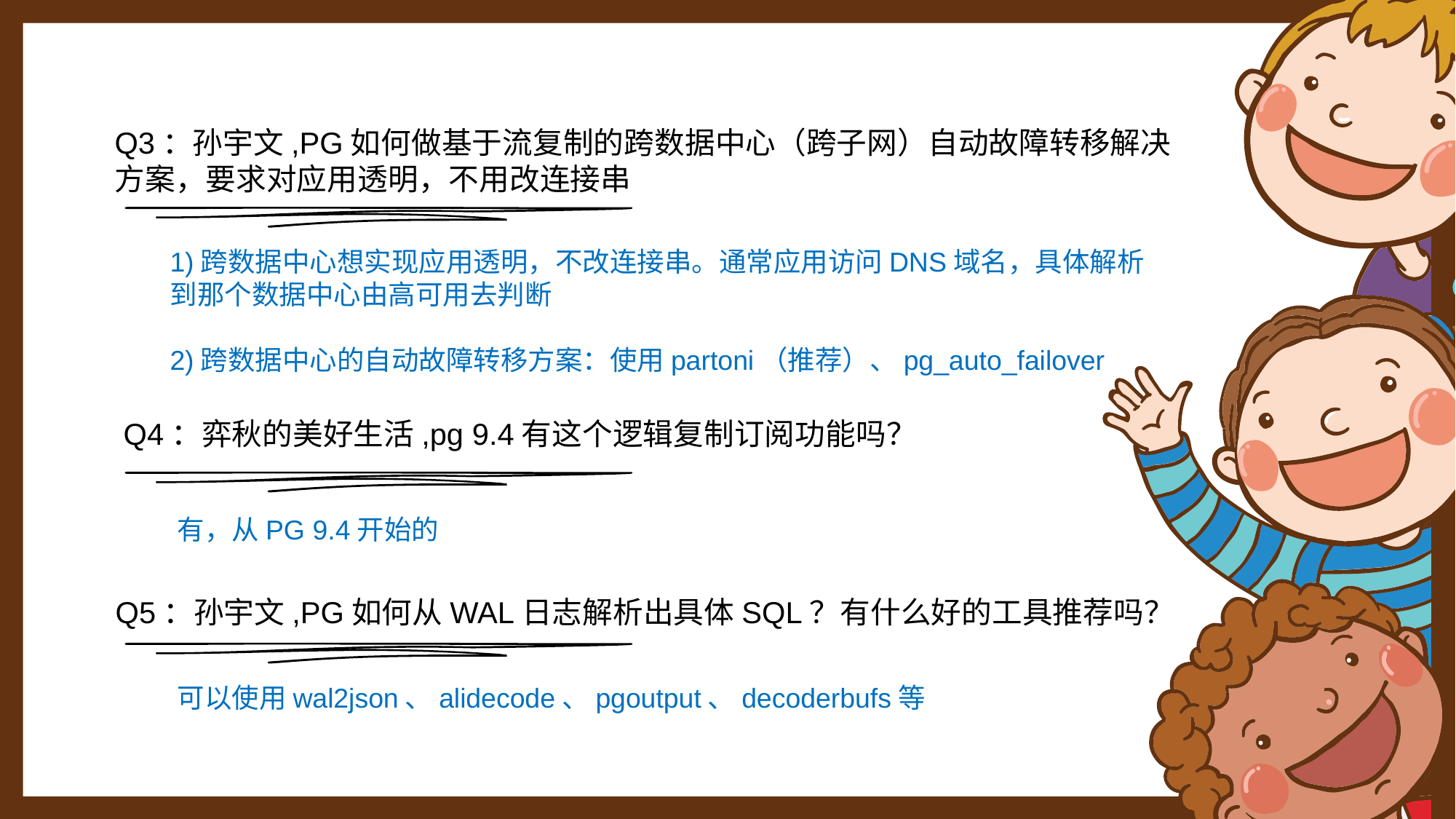

Q3：孙宇文,PG如何做基于流复制的跨数据中心（跨子网）自动故障转移解决方案，要求对应用透明，不用改连接串

1)跨数据中心想实现应用透明，不改连接串。通常应用访问DNS域名，具体解析到那个数据中心由高可用去判断

2)跨数据中心的自动故障转移方案：使用partoni（推荐）、pg_auto_failover
Q4：弈秋的美好生活,pg 9.4有这个逻辑复制订阅功能吗？

有，从PG 9.4开始的
Q5：孙宇文,PG如何从WAL日志解析出具体SQL？有什么好的工具推荐吗？

可以使用wal2json、alidecode、pgoutput、decoderbufs等